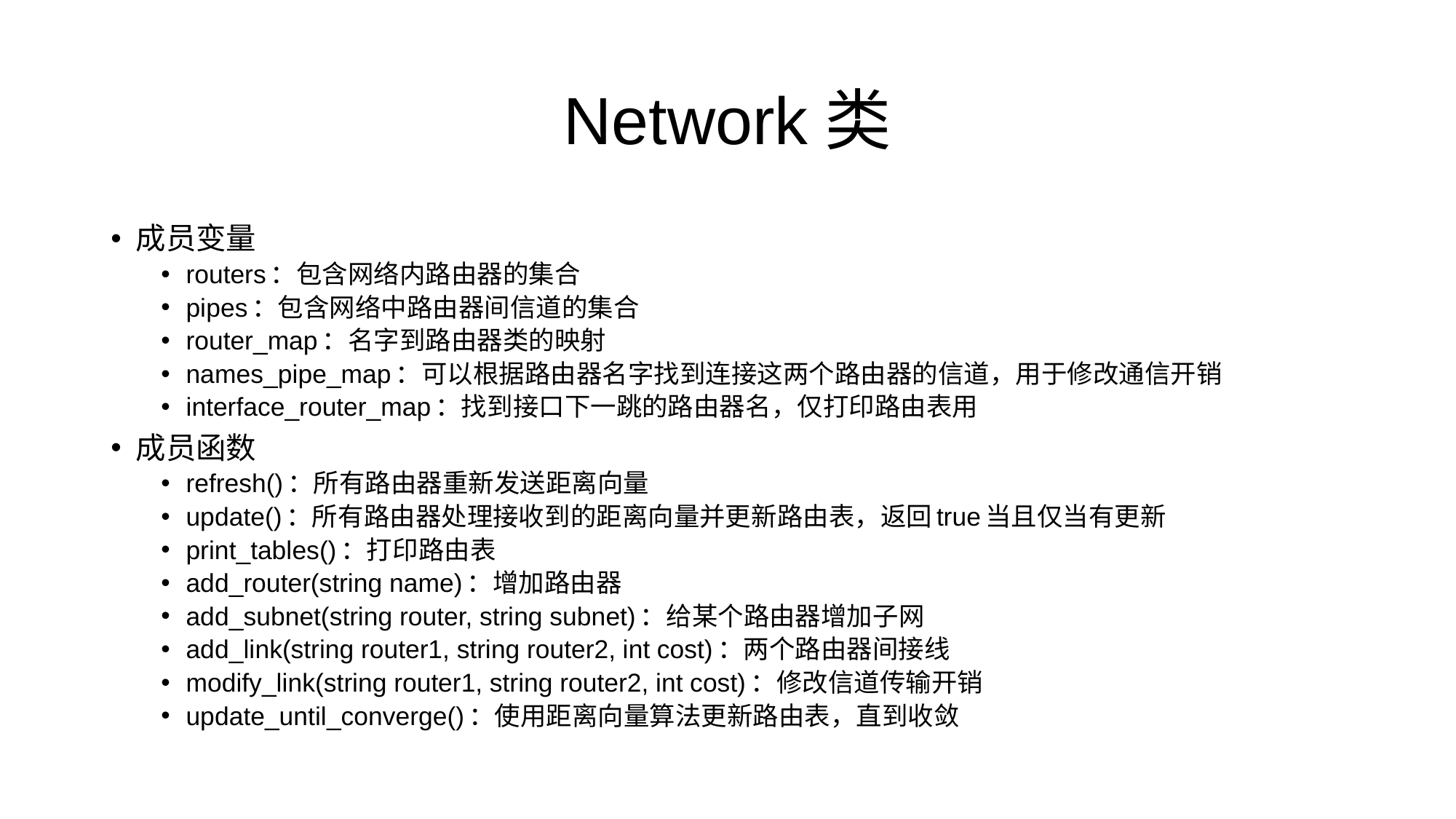

# Network类
成员变量
routers：包含网络内路由器的集合
pipes：包含网络中路由器间信道的集合
router_map：名字到路由器类的映射
names_pipe_map：可以根据路由器名字找到连接这两个路由器的信道，用于修改通信开销
interface_router_map：找到接口下一跳的路由器名，仅打印路由表用
成员函数
refresh()：所有路由器重新发送距离向量
update()：所有路由器处理接收到的距离向量并更新路由表，返回true当且仅当有更新
print_tables()：打印路由表
add_router(string name)：增加路由器
add_subnet(string router, string subnet)：给某个路由器增加子网
add_link(string router1, string router2, int cost)：两个路由器间接线
modify_link(string router1, string router2, int cost)：修改信道传输开销
update_until_converge()：使用距离向量算法更新路由表，直到收敛